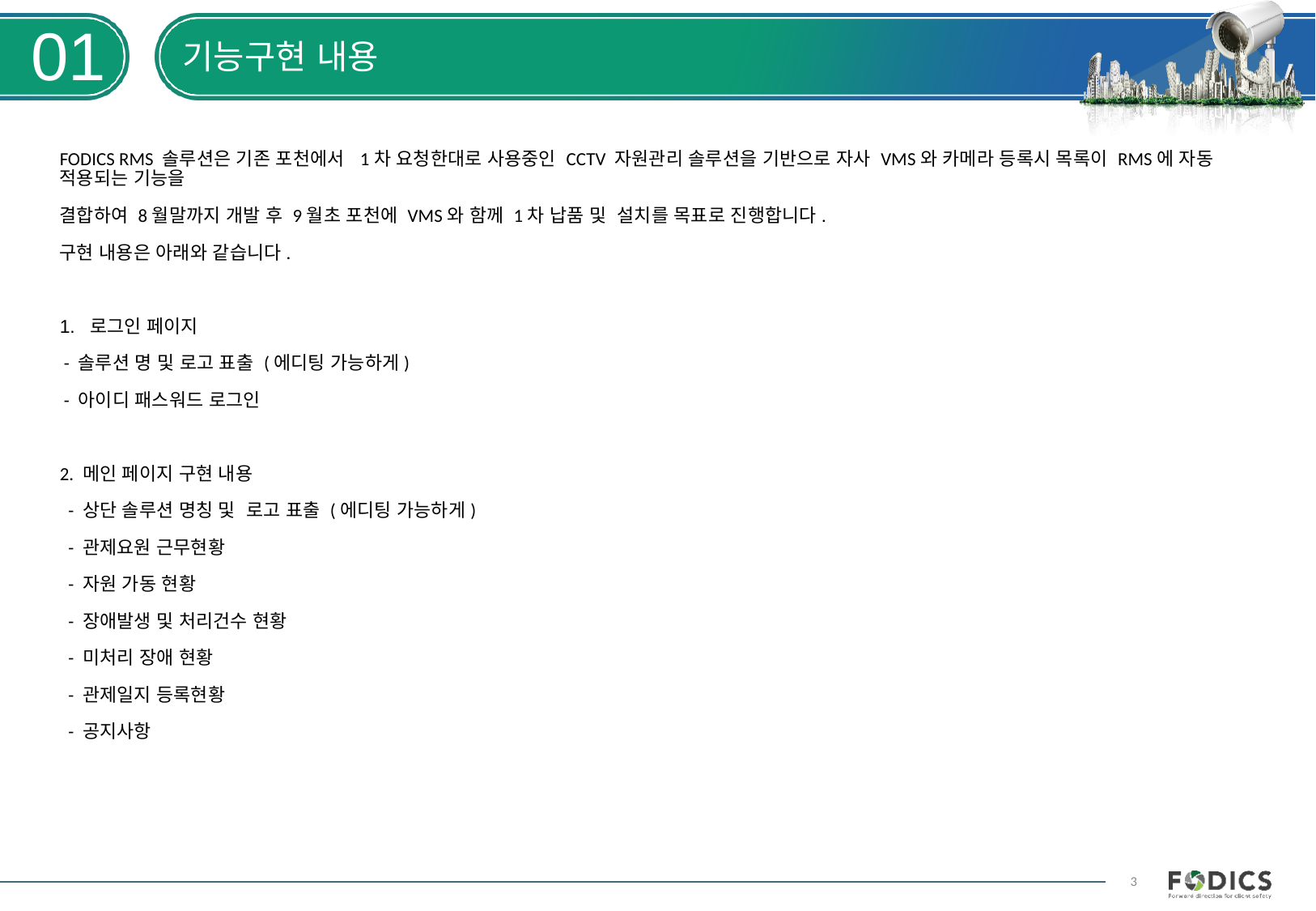

01
# 기능구현 내용
FODICS RMS 솔루션은 기존 포천에서  1차 요청한대로 사용중인 CCTV 자원관리 솔루션을 기반으로 자사 VMS와 카메라 등록시 목록이 RMS에 자동 적용되는 기능을
결합하여 8월말까지 개발 후 9월초 포천에 VMS와 함께 1차 납품 및  설치를 목표로 진행합니다.
구현 내용은 아래와 같습니다.

로그인 페이지
 - 솔루션 명 및 로고 표출 (에디팅 가능하게)
 - 아이디 패스워드 로그인

2. 메인 페이지 구현 내용
  - 상단 솔루션 명칭 및  로고 표출 (에디팅 가능하게)
  - 관제요원 근무현황
  - 자원 가동 현황
  - 장애발생 및 처리건수 현황
  - 미처리 장애 현황
  - 관제일지 등록현황
  - 공지사항

3